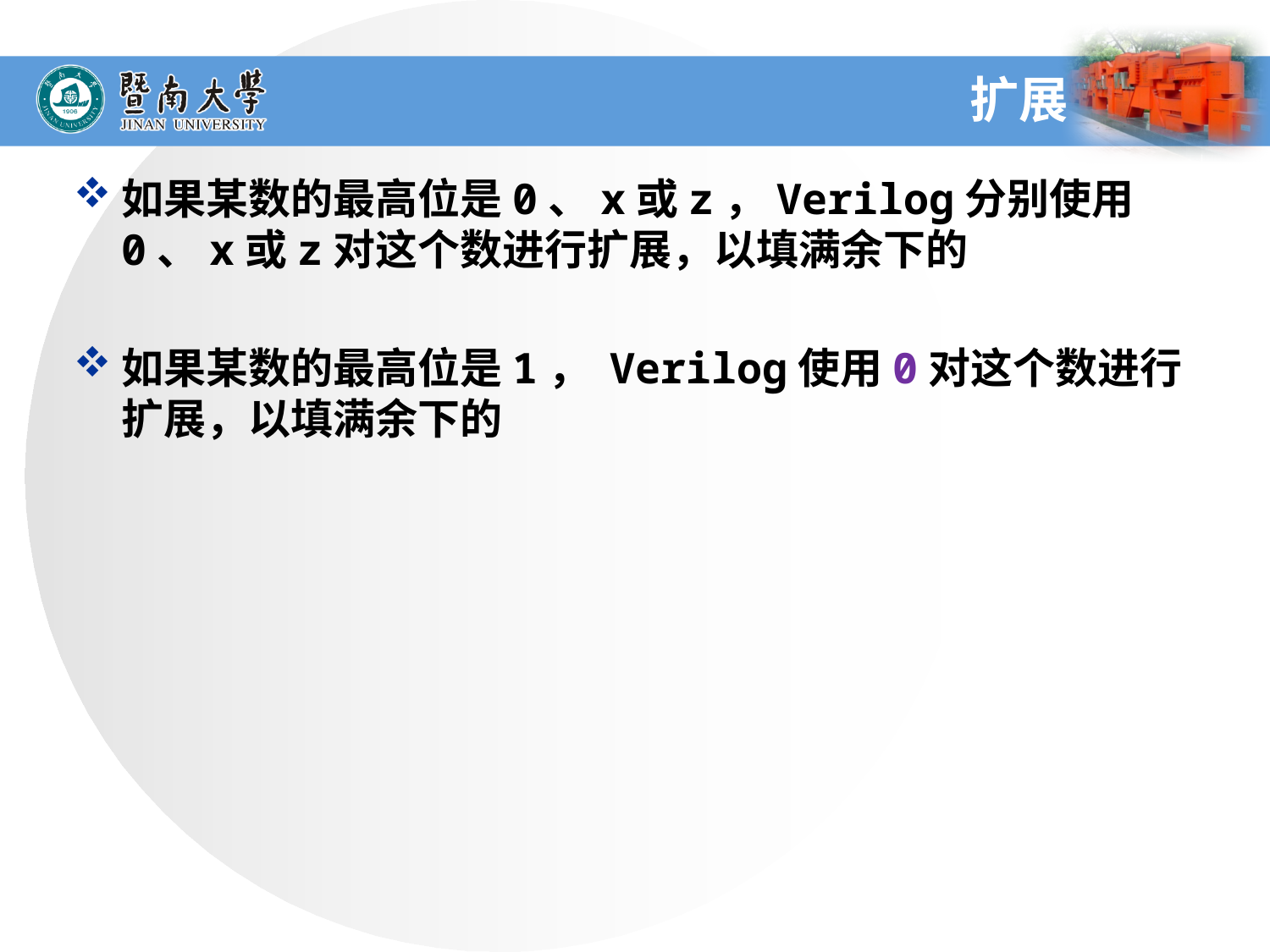

# 扩展
如果某数的最高位是0、x或z，Verilog分别使用0、x或z对这个数进行扩展，以填满余下的

如果某数的最高位是1， Verilog使用0对这个数进行扩展，以填满余下的